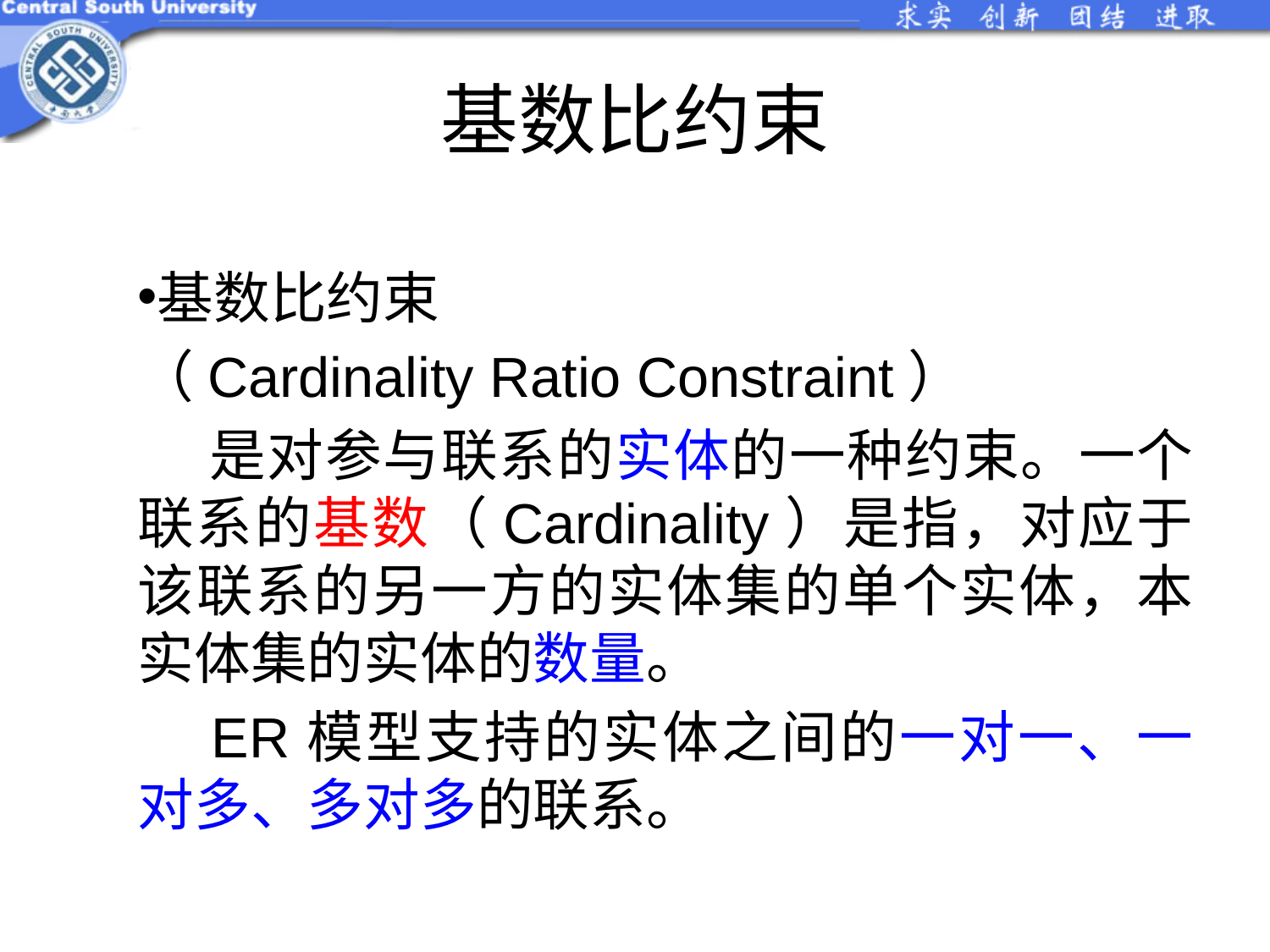

# 基数比约束
基数比约束
（Cardinality Ratio Constraint）
    是对参与联系的实体的一种约束。一个联系的基数（Cardinality）是指，对应于该联系的另一方的实体集的单个实体，本实体集的实体的数量。
    ER模型支持的实体之间的一对一、一对多、多对多的联系。